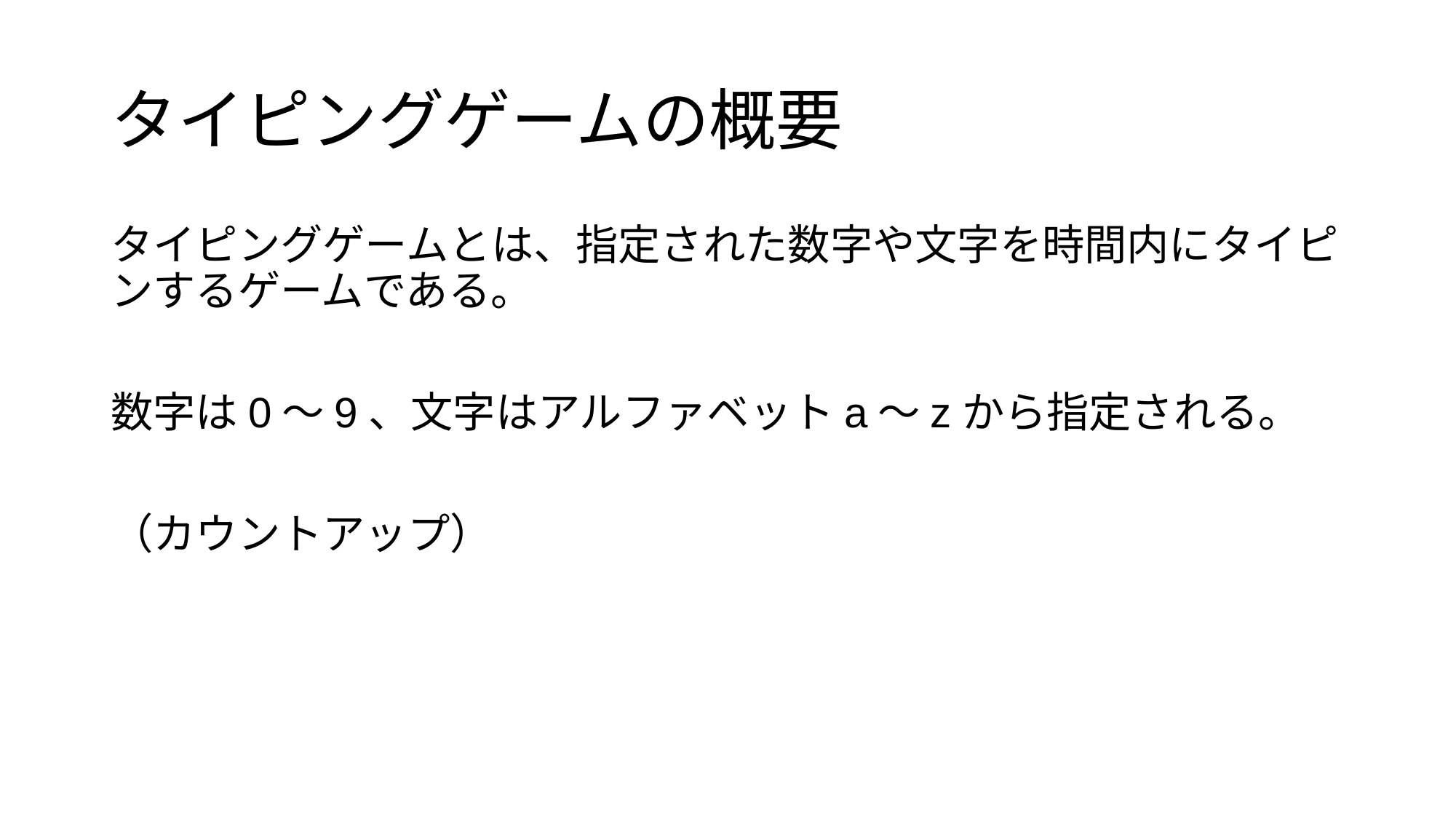

# タイピングゲームの概要
タイピングゲームとは、指定された数字や文字を時間内にタイピンするゲームである。

数字は0〜9、文字はアルファベットa〜zから指定される。

（カウントアップ）